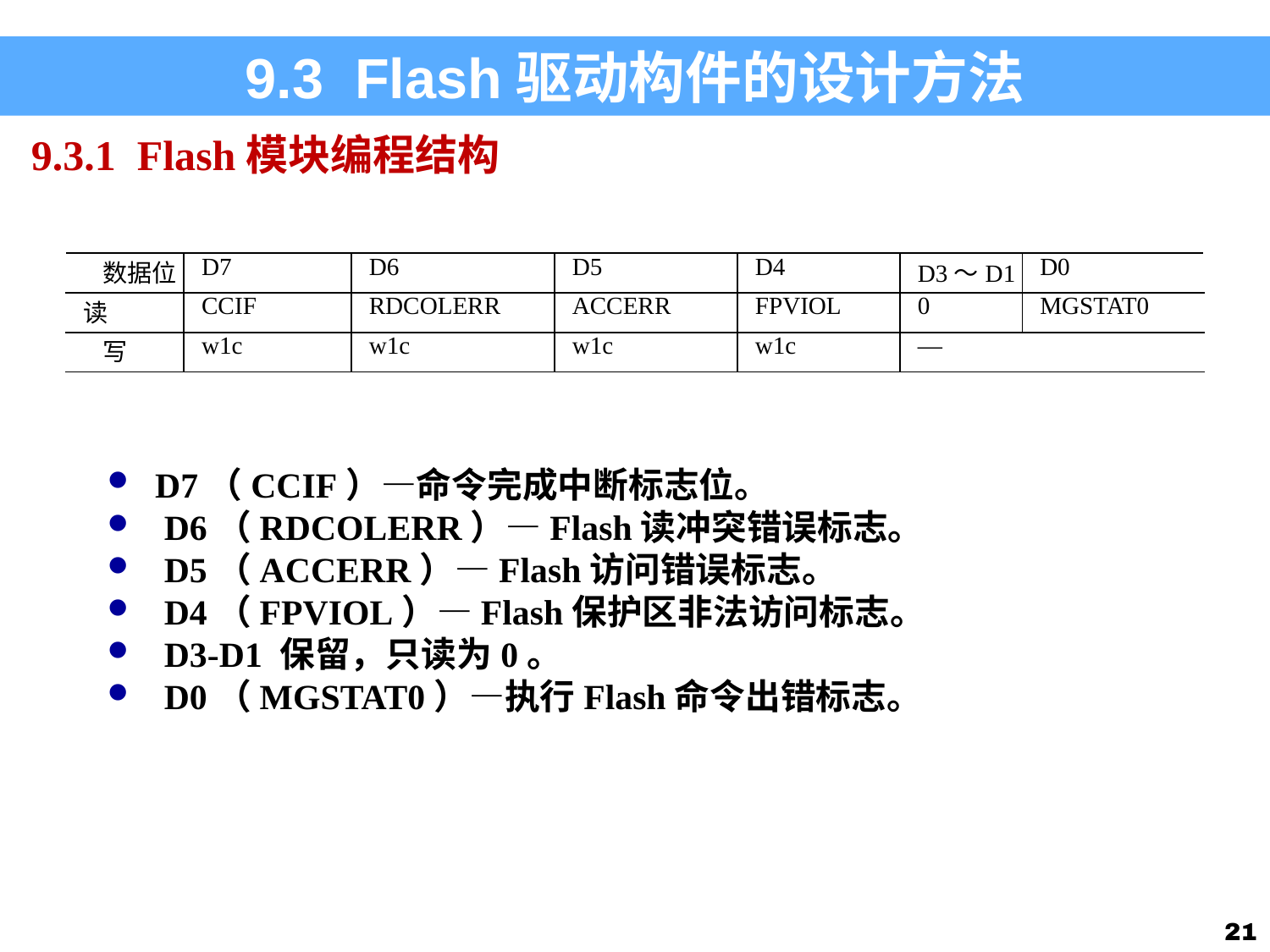

9.3  Flash驱动构件的设计方法
9.3.1  Flash模块编程结构
| 数据位 | D7 | D6 | D5 | D4 | D3～D1 | D0 |
| --- | --- | --- | --- | --- | --- | --- |
| 读 | CCIF | RDCOLERR | ACCERR | FPVIOL | 0 | MGSTAT0 |
| 写 | w1c | w1c | w1c | w1c | — |  |
D7（CCIF）—命令完成中断标志位。
 D6（RDCOLERR）—Flash读冲突错误标志。
 D5（ACCERR）—Flash访问错误标志。
 D4（FPVIOL）—Flash保护区非法访问标志。
 D3-D1 保留，只读为0。
 D0（MGSTAT0）—执行Flash命令出错标志。
21